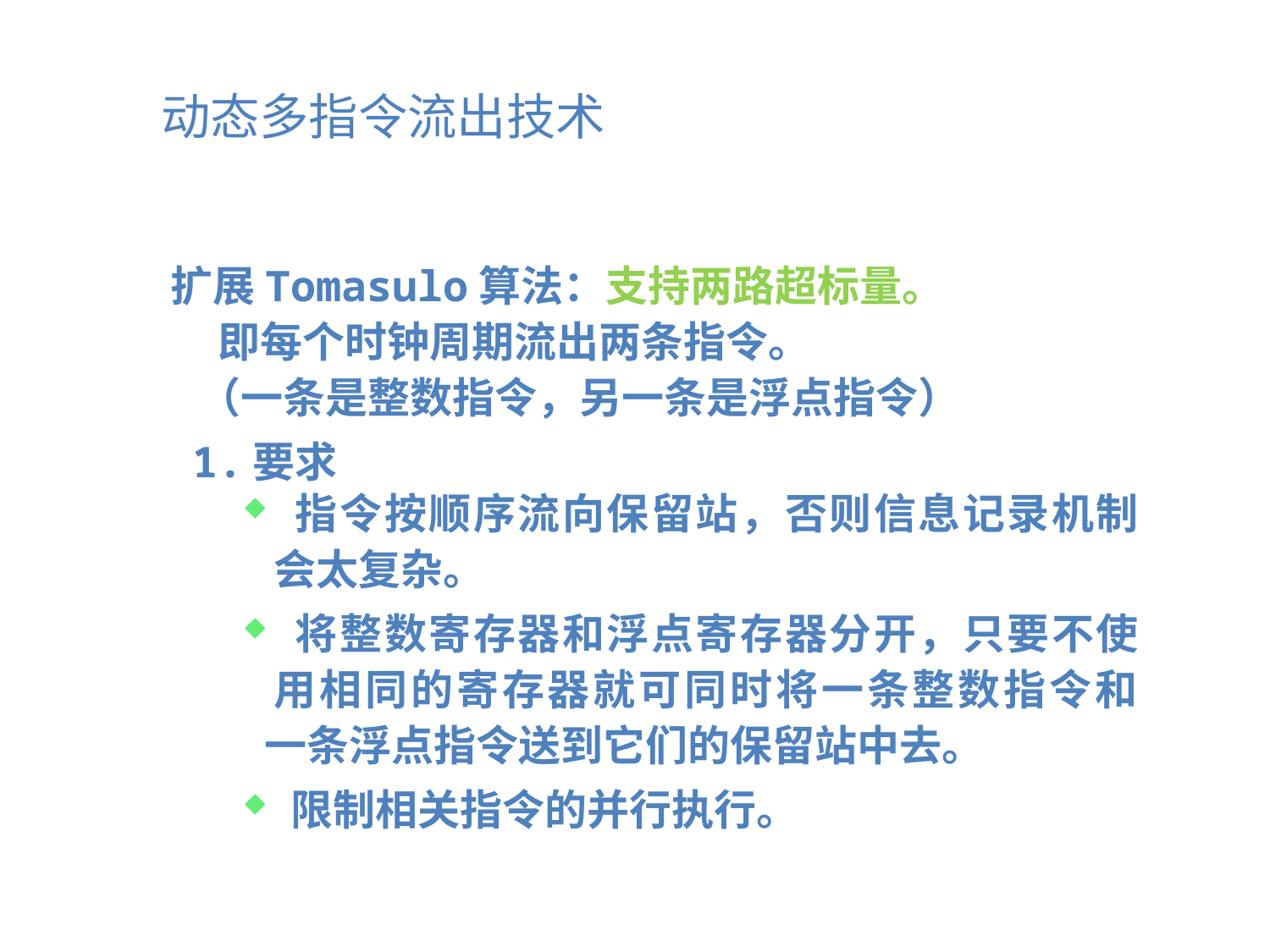

动态多指令流出技术
  扩展Tomasulo算法：支持两路超标量。
   即每个时钟周期流出两条指令。
 （一条是整数指令，另一条是浮点指令）
  1.要求
 指令按顺序流向保留站，否则信息记录机制
   会太复杂。
 将整数寄存器和浮点寄存器分开，只要不使
  用相同的寄存器就可同时将一条整数指令和
  一条浮点指令送到它们的保留站中去。
 限制相关指令的并行执行。